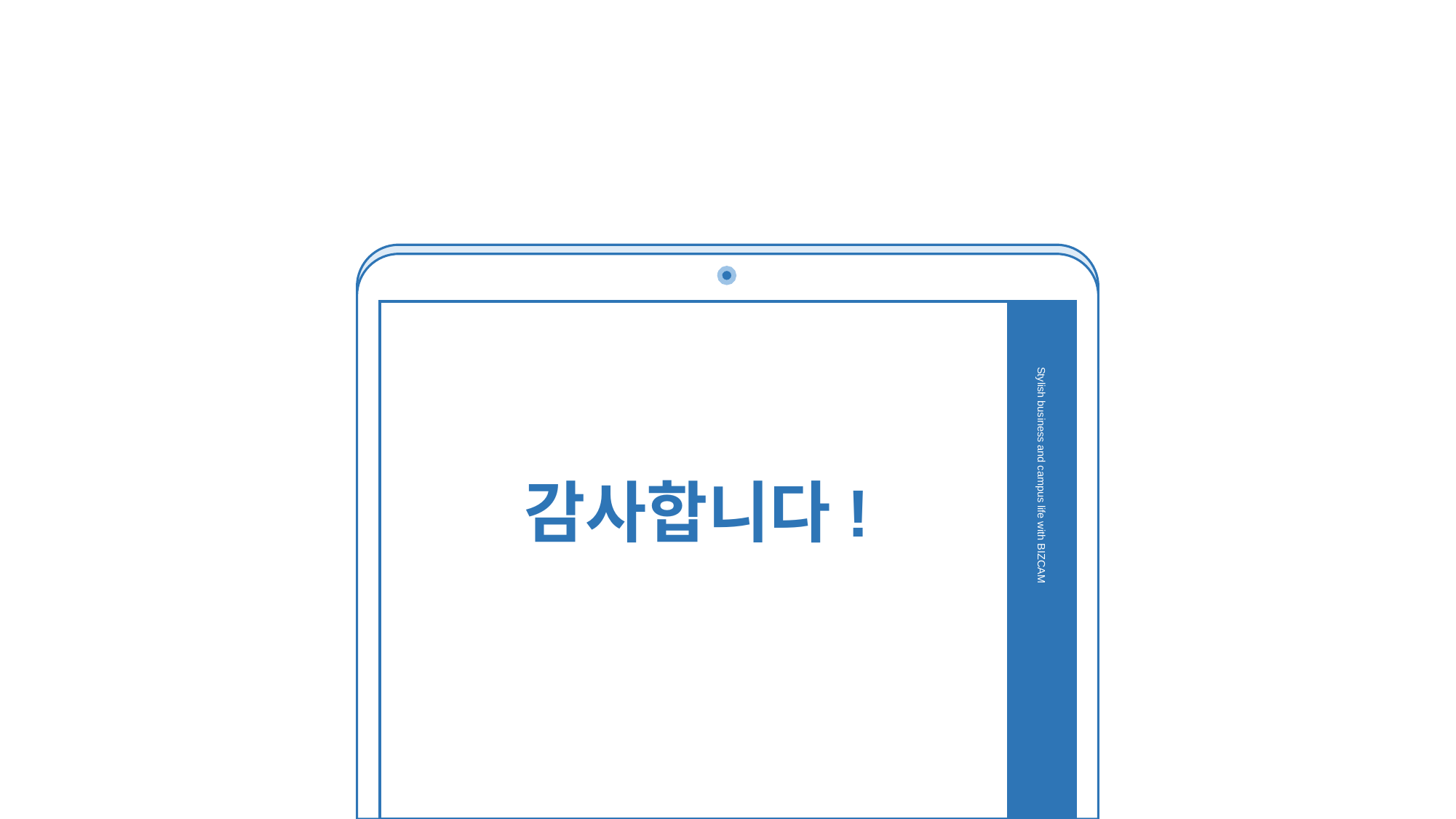

Stylish business and campus life with BIZCAM
감사합니다!